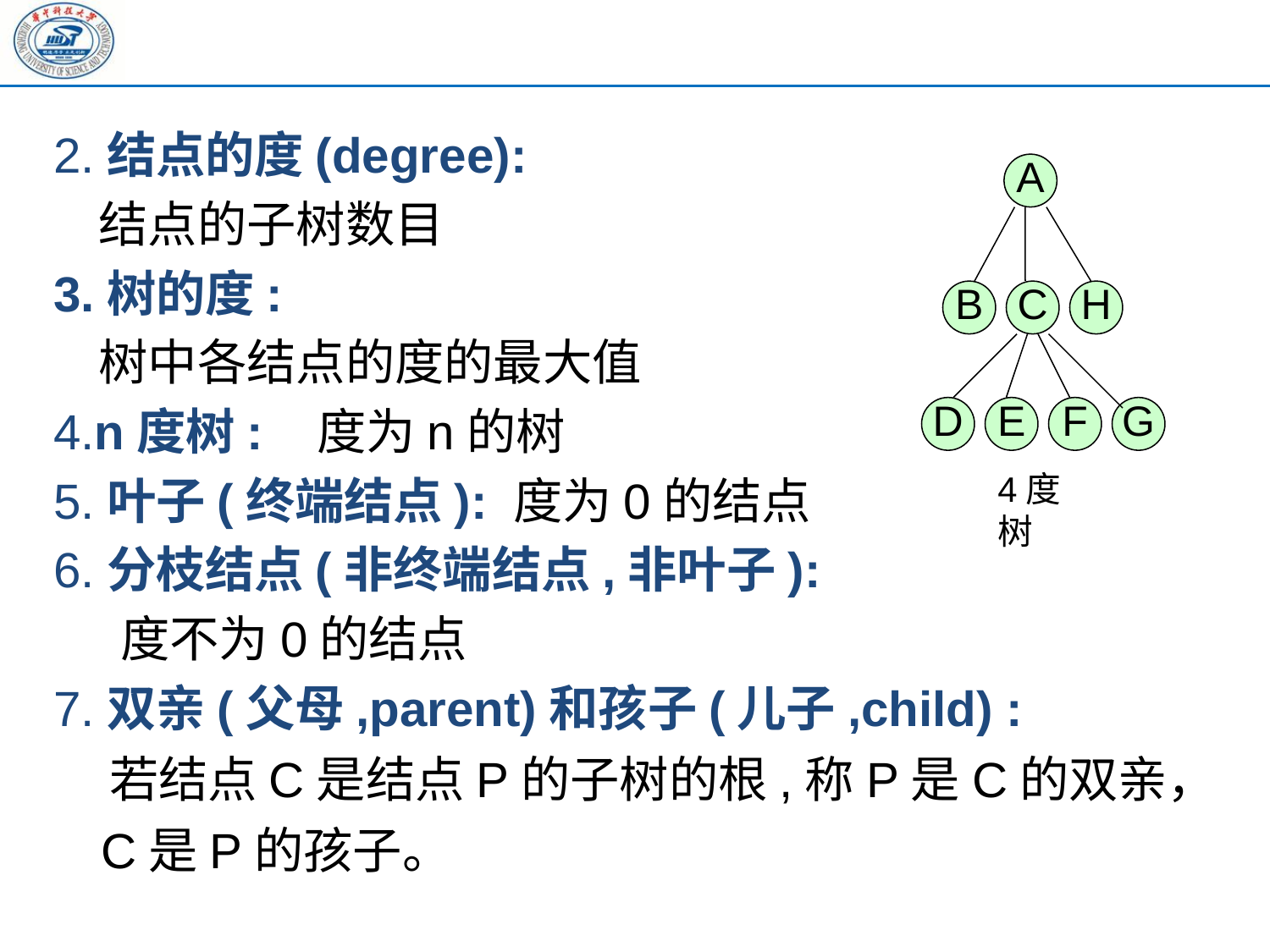

2.结点的度(degree):
   结点的子树数目
3.树的度:
   树中各结点的度的最大值
4.n度树:   度为n的树
5.叶子(终端结点): 度为0的结点
6.分枝结点(非终端结点,非叶子):
     度不为0的结点
7.双亲(父母,parent)和孩子(儿子,child) :
    若结点C是结点P的子树的根,称P是C的双亲，C是P的孩子。

A

B
C
H

D
E
F
G
4度树